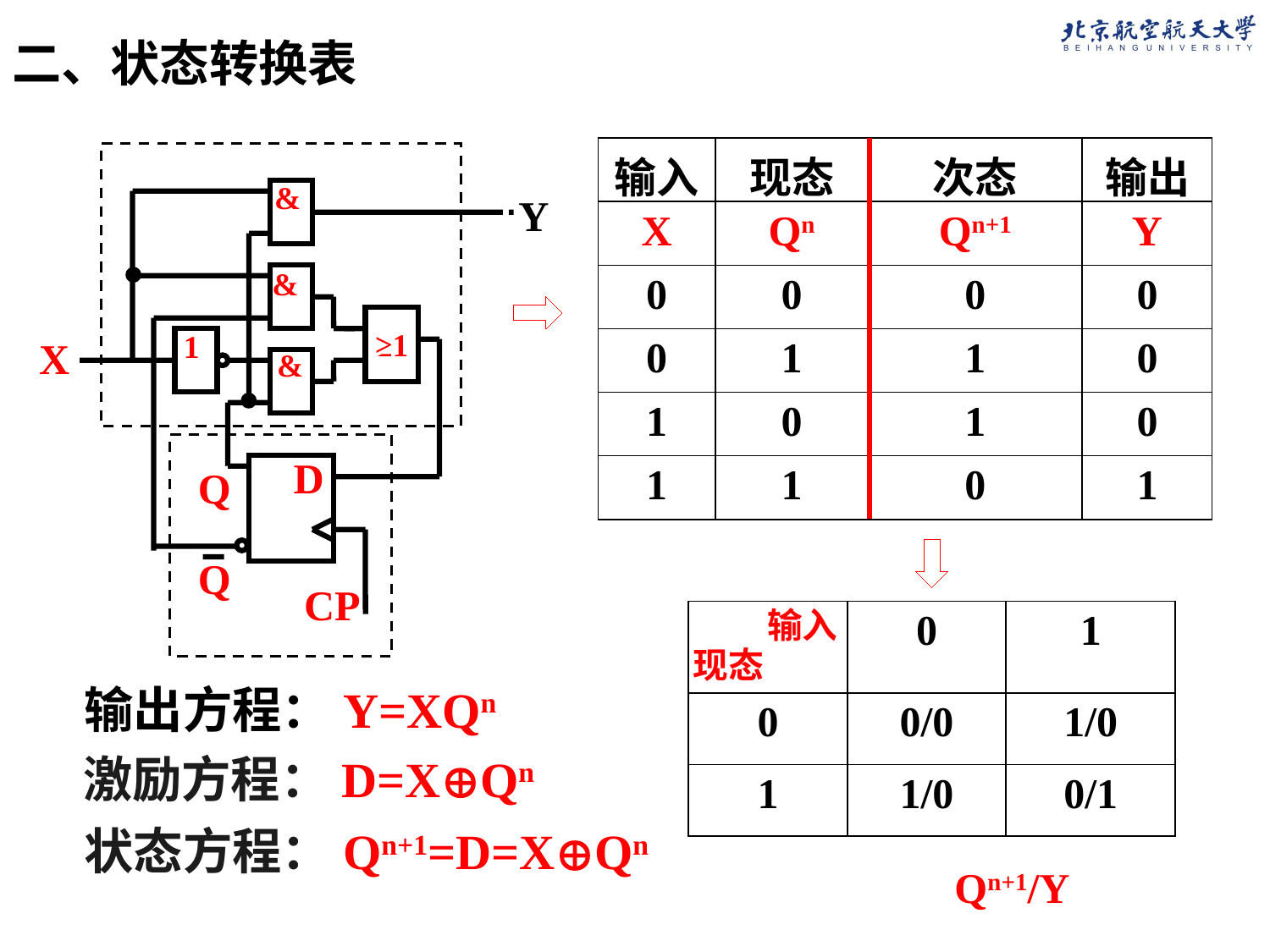

二、状态转换表
| 输入 | 现态 | 次态 | 输出 |
| --- | --- | --- | --- |
| X | Qn | Qn+1 | Y |
| 0 | 0 | 0 | 0 |
| 0 | 1 | 1 | 0 |
| 1 | 0 | 1 | 0 |
| 1 | 1 | 0 | 1 |

&

Y

&

≥1

1
X

&

D
Q

Q

CP

输入
|  | 0 | 1 |
| --- | --- | --- |
| 0 | 0/0 | 1/0 |
| 1 | 1/0 | 0/1 |
现态
输出方程：Y=XQn
激励方程：D=X⊕Qn
状态方程：Qn+1=D=X⊕Qn
Qn+1/Y